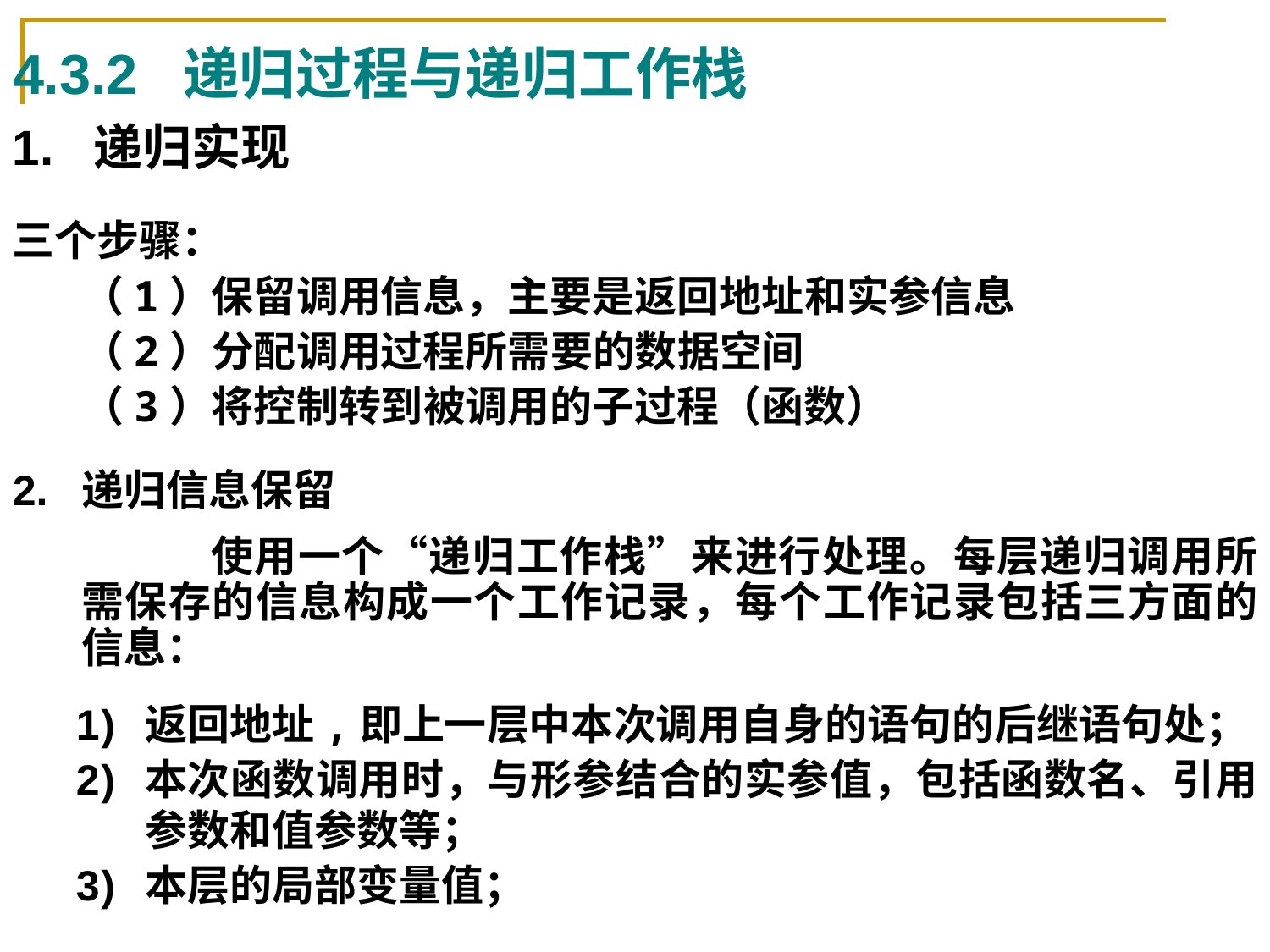

# 4.3.2  递归过程与递归工作栈
1.  递归实现
三个步骤：
	（1）保留调用信息，主要是返回地址和实参信息
	（2）分配调用过程所需要的数据空间
	（3）将控制转到被调用的子过程（函数）
2.  递归信息保留
		使用一个“递归工作栈”来进行处理。每层递归调用所需保存的信息构成一个工作记录，每个工作记录包括三方面的信息：
返回地址,即上一层中本次调用自身的语句的后继语句处；
本次函数调用时，与形参结合的实参值，包括函数名、引用参数和值参数等；
本层的局部变量值；